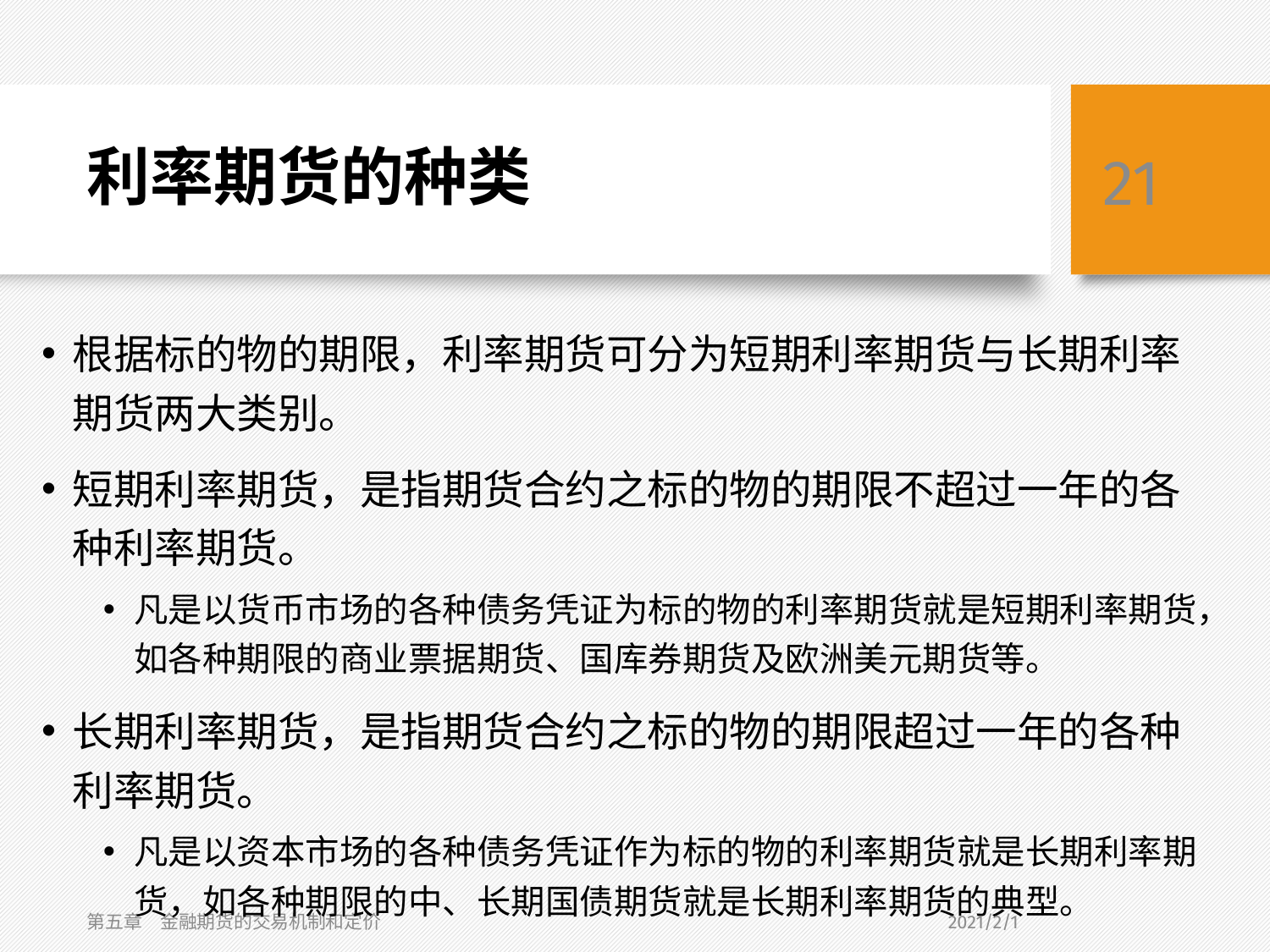

# 利率期货的种类
21
根据标的物的期限，利率期货可分为短期利率期货与长期利率期货两大类别。
短期利率期货，是指期货合约之标的物的期限不超过一年的各种利率期货。
凡是以货币市场的各种债务凭证为标的物的利率期货就是短期利率期货，如各种期限的商业票据期货、国库券期货及欧洲美元期货等。
长期利率期货，是指期货合约之标的物的期限超过一年的各种利率期货。
凡是以资本市场的各种债务凭证作为标的物的利率期货就是长期利率期货，如各种期限的中、长期国债期货就是长期利率期货的典型。
2021/2/1
第五章　金融期货的交易机制和定价